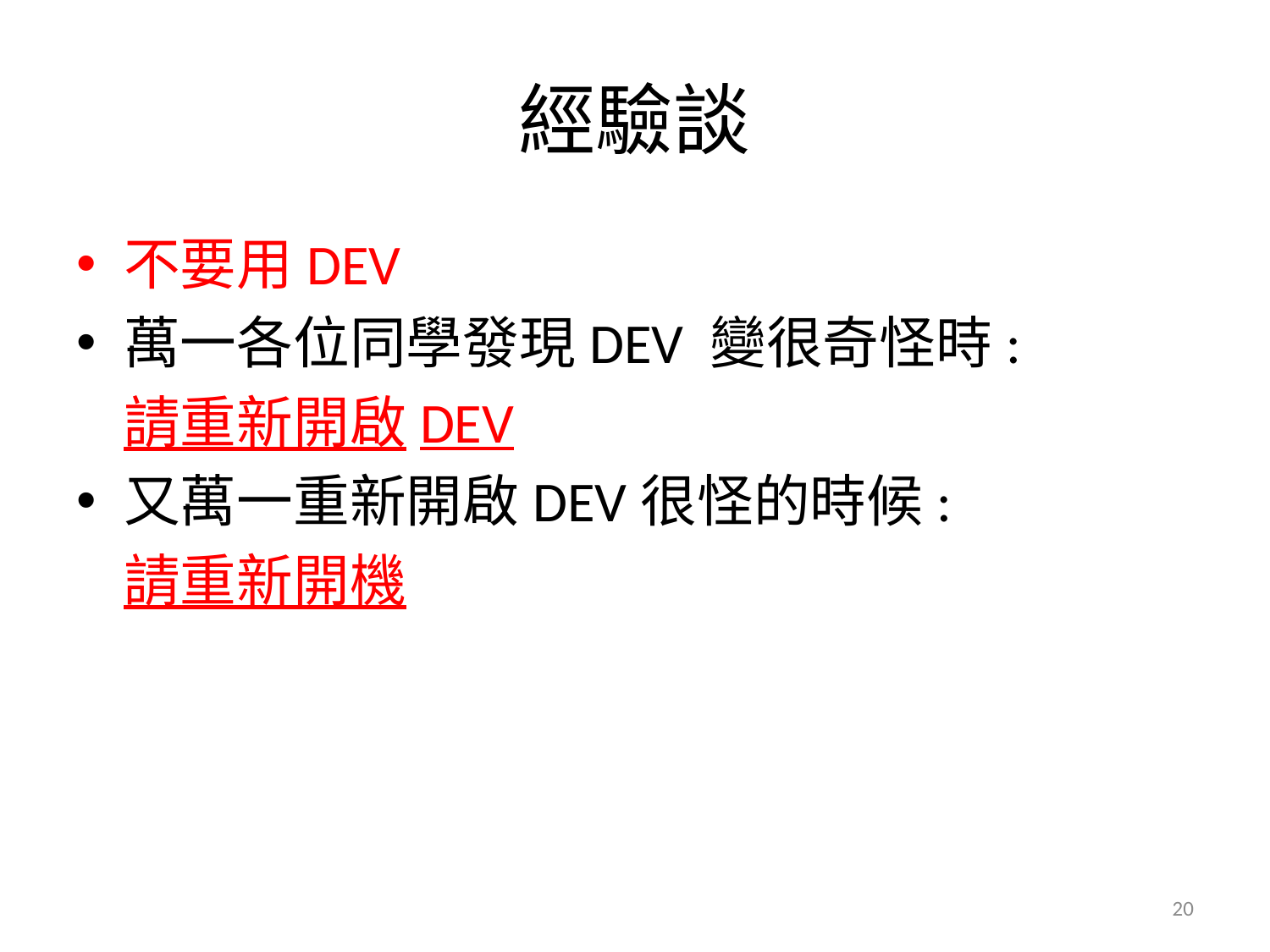

# 經驗談
不要用DEV
萬一各位同學發現DEV 變很奇怪時:
	請重新開啟DEV
又萬一重新開啟DEV很怪的時候:
	請重新開機
20